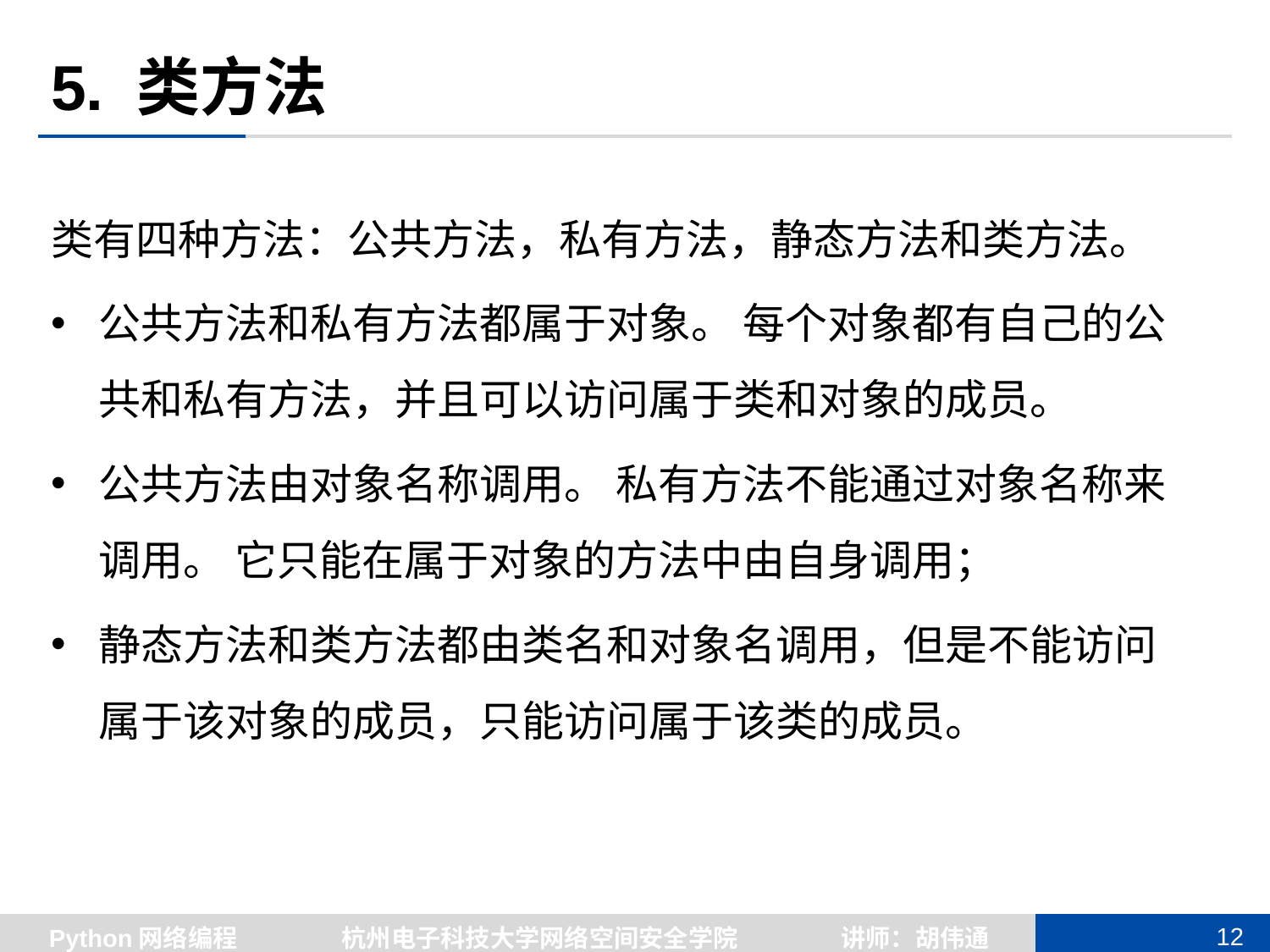

# 5. 类方法
类有四种方法：公共方法，私有方法，静态方法和类方法。
公共方法和私有方法都属于对象。 每个对象都有自己的公共和私有方法，并且可以访问属于类和对象的成员。
公共方法由对象名称调用。 私有方法不能通过对象名称来调用。 它只能在属于对象的方法中由自身调用；
静态方法和类方法都由类名和对象名调用，但是不能访问属于该对象的成员，只能访问属于该类的成员。